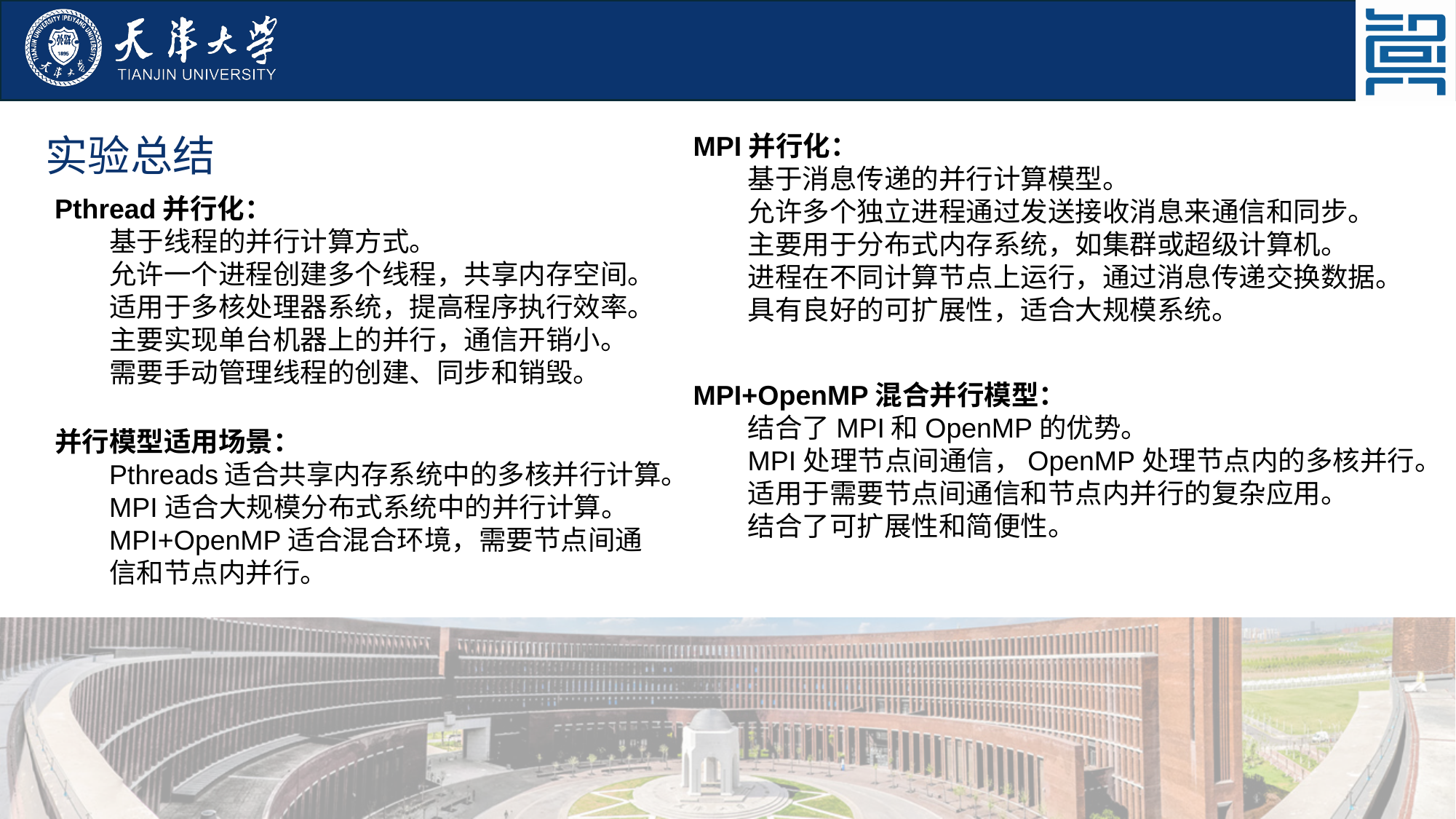

MPI并行化：
基于消息传递的并行计算模型。
允许多个独立进程通过发送接收消息来通信和同步。
主要用于分布式内存系统，如集群或超级计算机。
进程在不同计算节点上运行，通过消息传递交换数据。
具有良好的可扩展性，适合大规模系统。
实验总结
Pthread并行化：
基于线程的并行计算方式。
允许一个进程创建多个线程，共享内存空间。
适用于多核处理器系统，提高程序执行效率。
主要实现单台机器上的并行，通信开销小。
需要手动管理线程的创建、同步和销毁。
MPI+OpenMP混合并行模型：
结合了MPI和OpenMP的优势。
MPI处理节点间通信，OpenMP处理节点内的多核并行。
适用于需要节点间通信和节点内并行的复杂应用。
结合了可扩展性和简便性。
并行模型适用场景：
Pthreads适合共享内存系统中的多核并行计算。
MPI适合大规模分布式系统中的并行计算。
MPI+OpenMP适合混合环境，需要节点间通信和节点内并行。